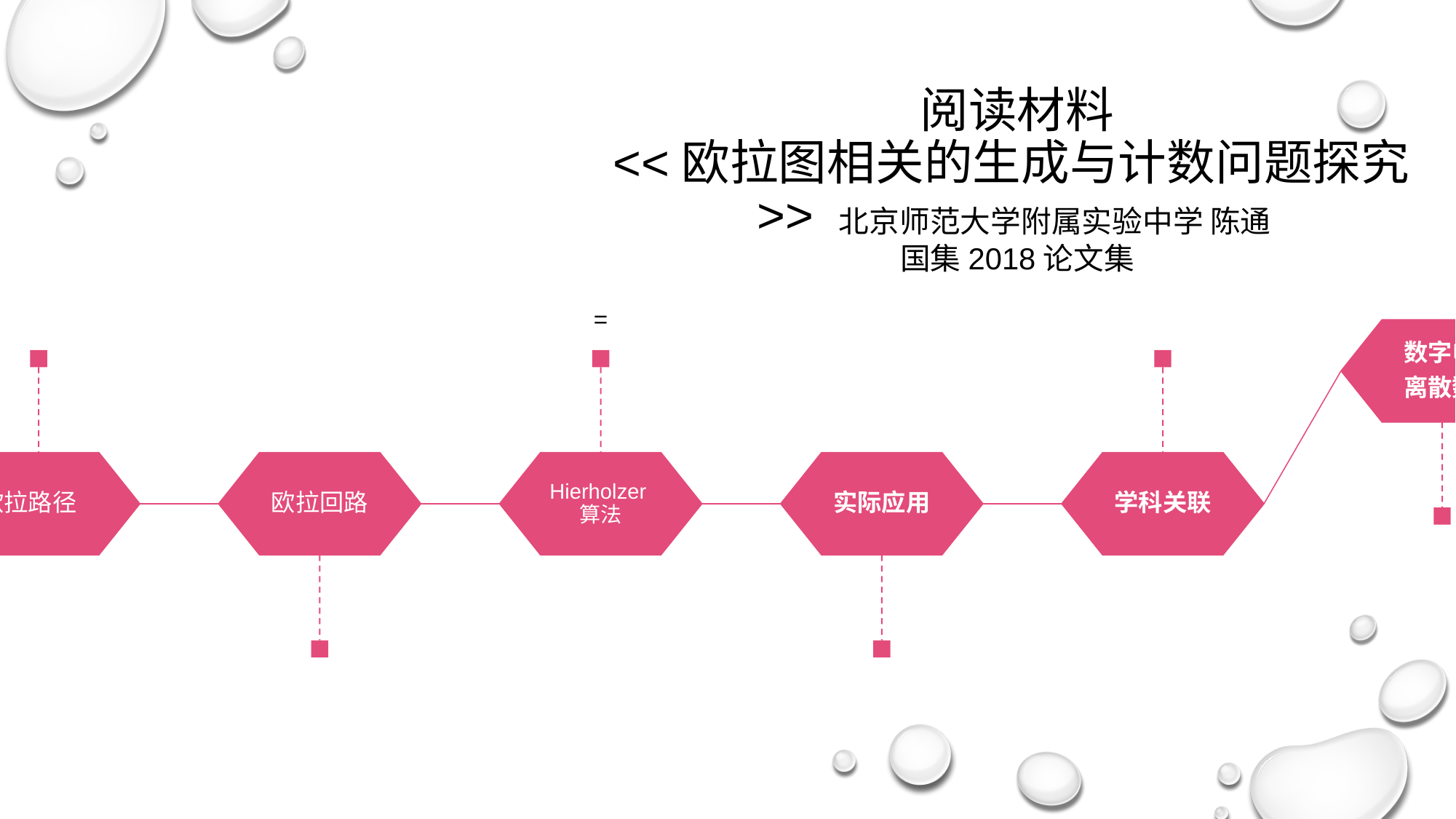

欧拉路径

欧拉回路

Hierholzer算法
=
实际应用
学科关联
数字电路
离散数学
阅读材料
<<欧拉图相关的生成与计数问题探究>> 北京师范大学附属实验中学 陈通
国集2018论文集